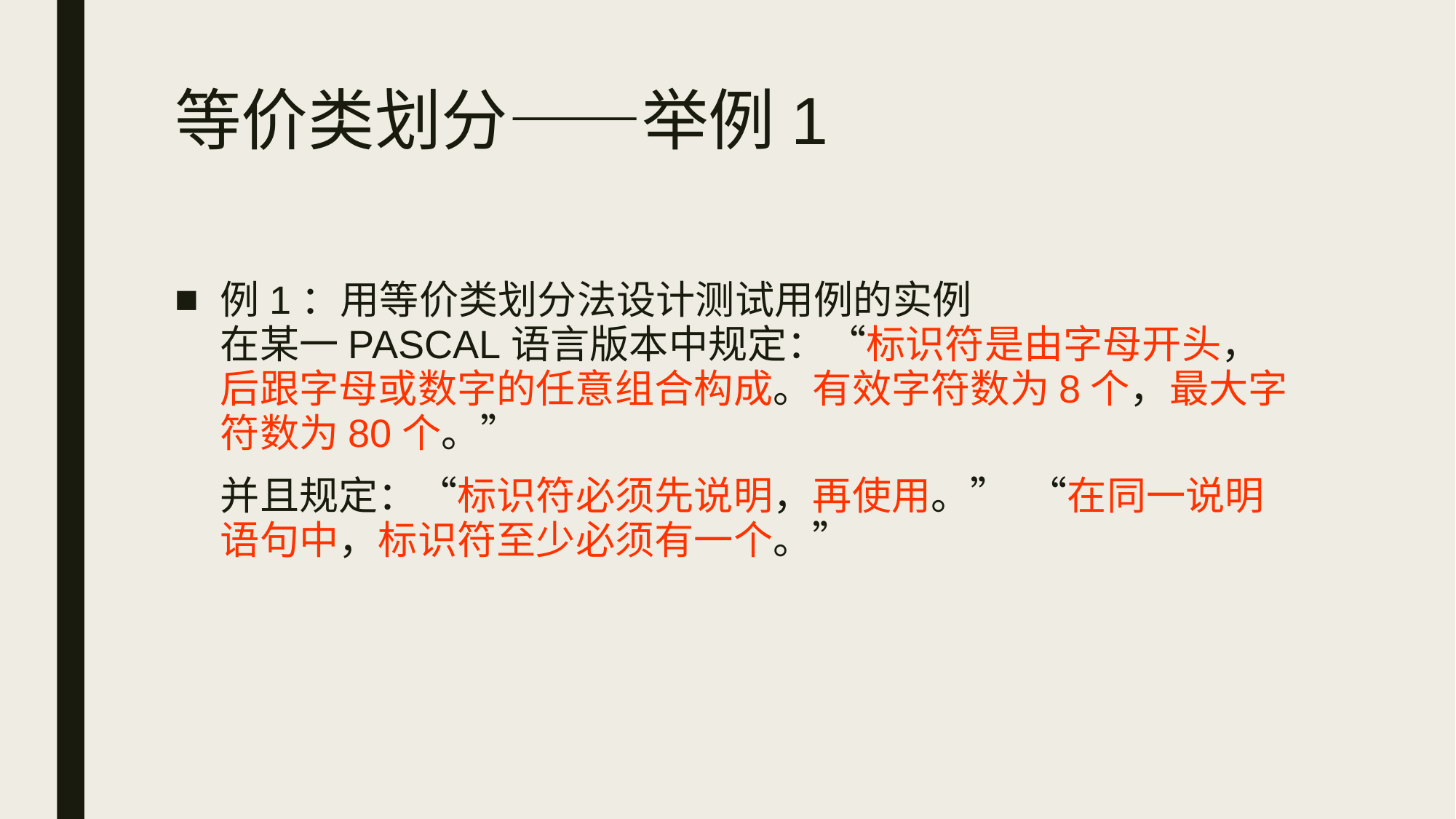

等价类划分——举例1
例1：用等价类划分法设计测试用例的实例
在某一PASCAL语言版本中规定：“标识符是由字母开头，后跟字母或数字的任意组合构成。有效字符数为8个，最大字符数为80个。”
	并且规定：“标识符必须先说明，再使用。”  “在同一说明语句中，标识符至少必须有一个。”